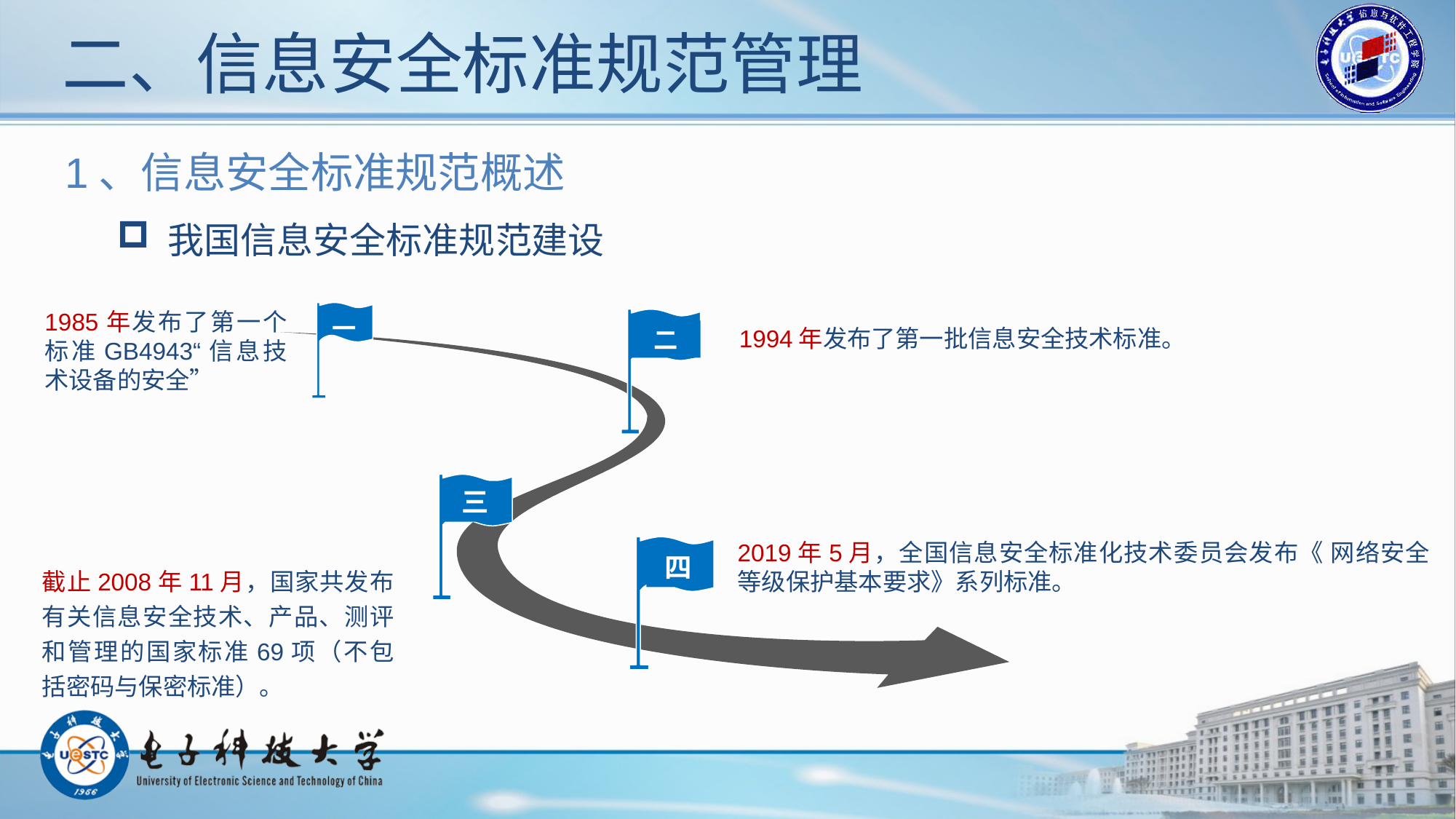

# 二、信息安全标准规范管理
1、信息安全标准规范概述
 我国信息安全标准规范建设
1985年发布了第一个标准GB4943“信息技术设备的安全”

一

二
1994年发布了第一批信息安全技术标准。

三
2019年5月，全国信息安全标准化技术委员会发布《 网络安全等级保护基本要求》系列标准。

四
截止2008年11月，国家共发布有关信息安全技术、产品、测评和管理的国家标准69项（不包括密码与保密标准）。